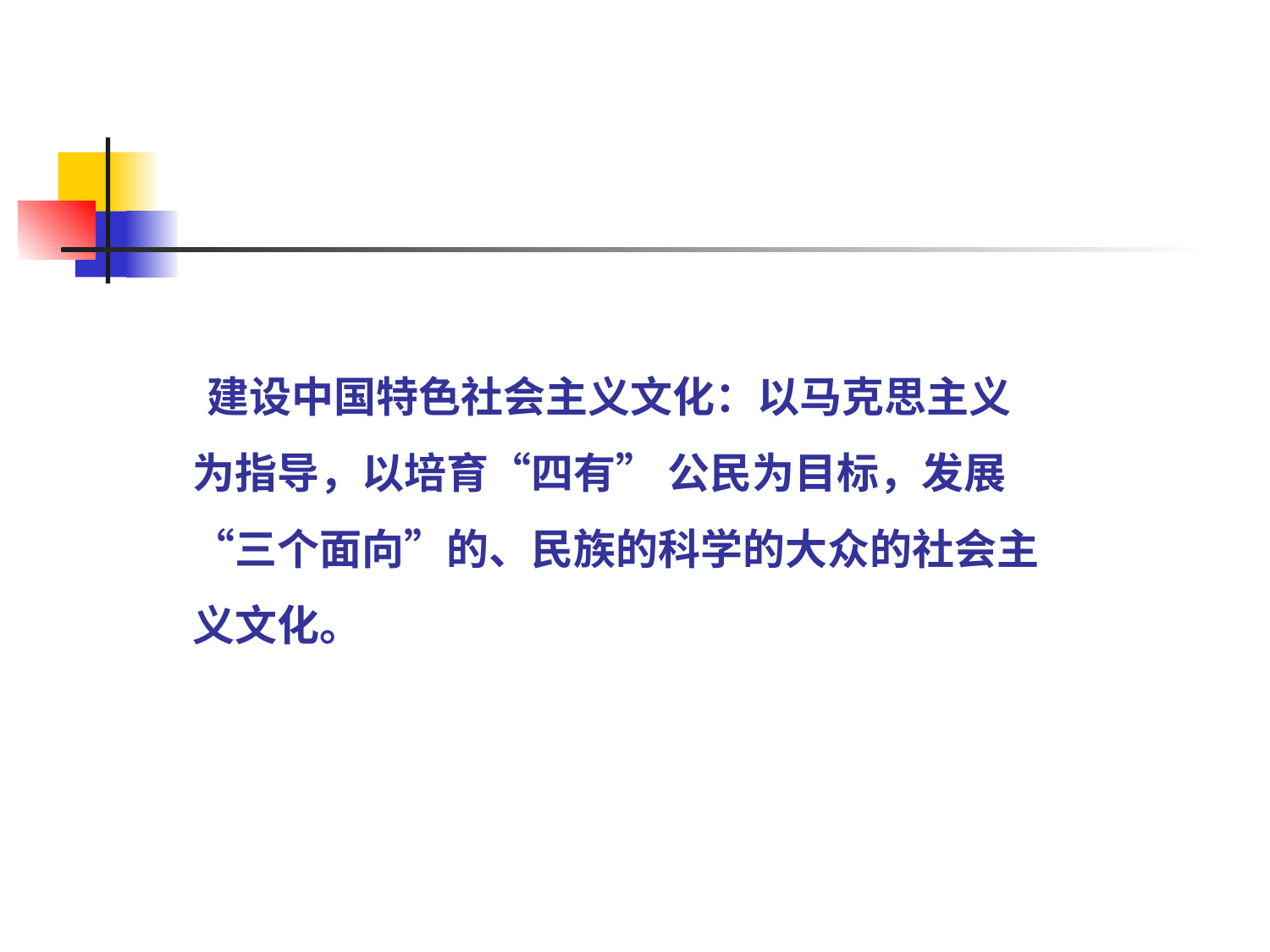

建设中国特色社会主义文化：以马克思主义为指导，以培育“四有” 公民为目标，发展“三个面向”的、民族的科学的大众的社会主义文化。